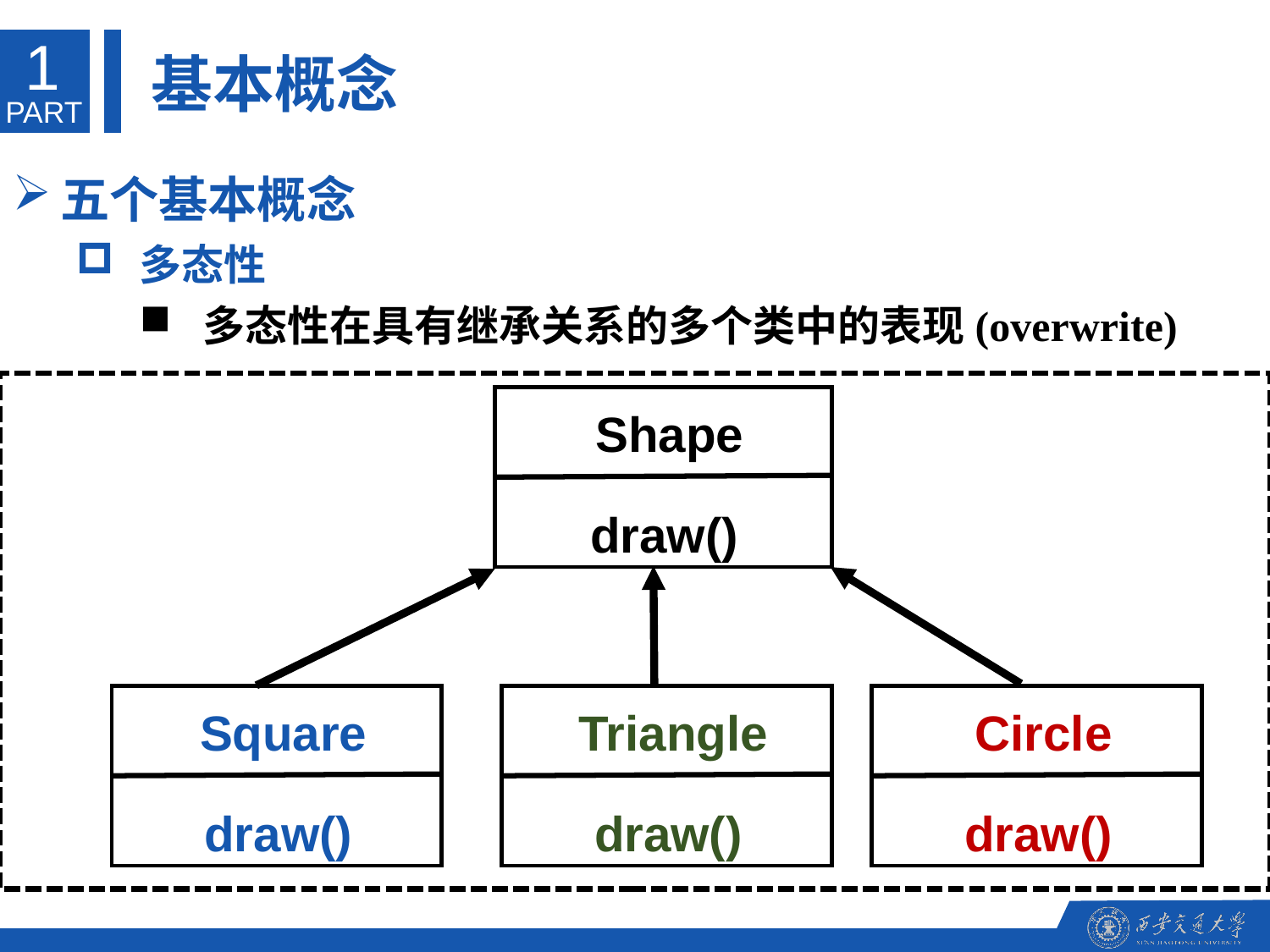

1
基本概念
PART
五个基本概念
多态性
多态性在具有继承关系的多个类中的表现(overwrite)

Shape

draw()

Square
Triangle
Circle

draw()
draw()
draw()